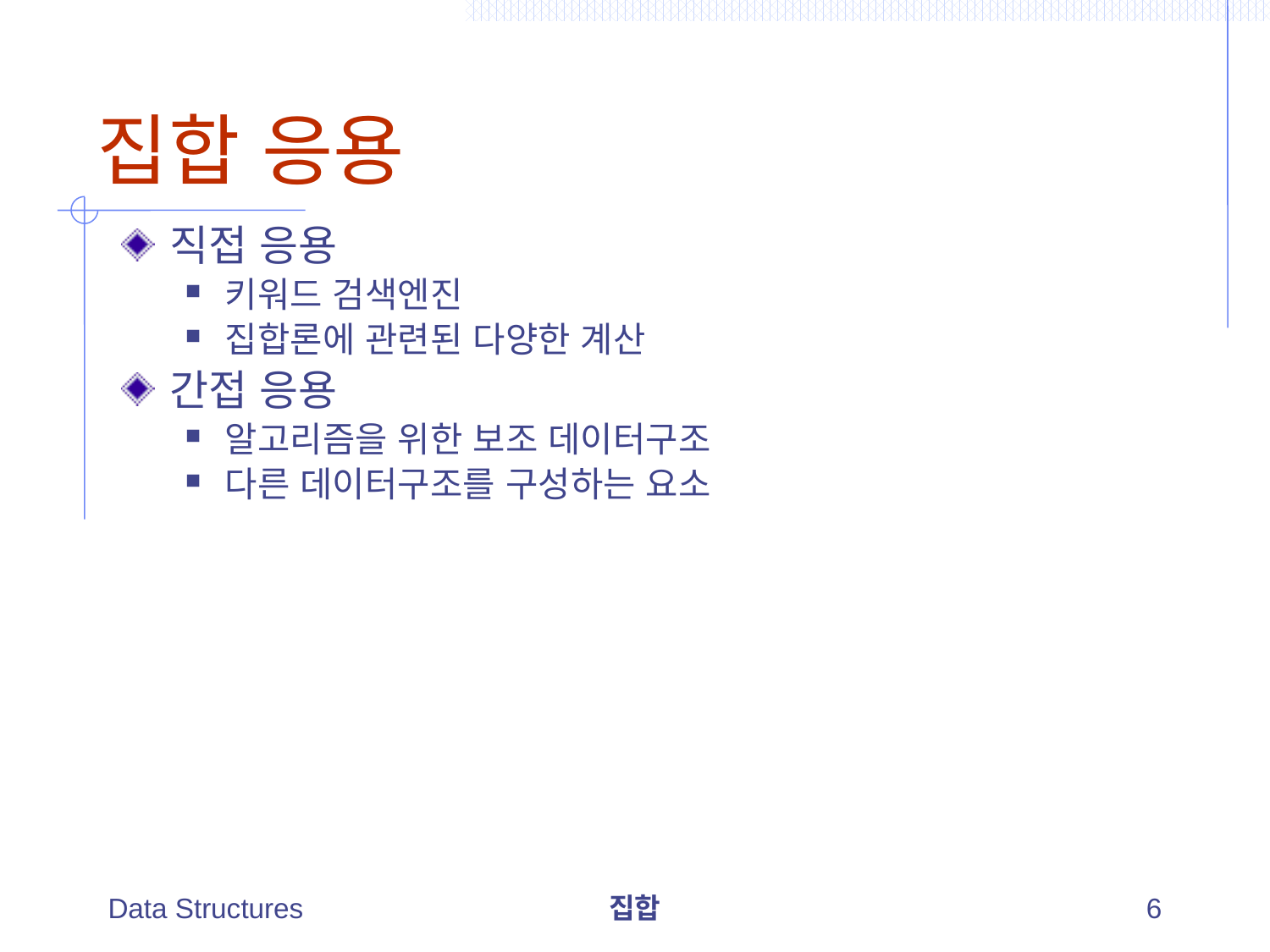

# 집합 응용
직접 응용
키워드 검색엔진
집합론에 관련된 다양한 계산
간접 응용
알고리즘을 위한 보조 데이터구조
다른 데이터구조를 구성하는 요소
Data Structures
집합
6